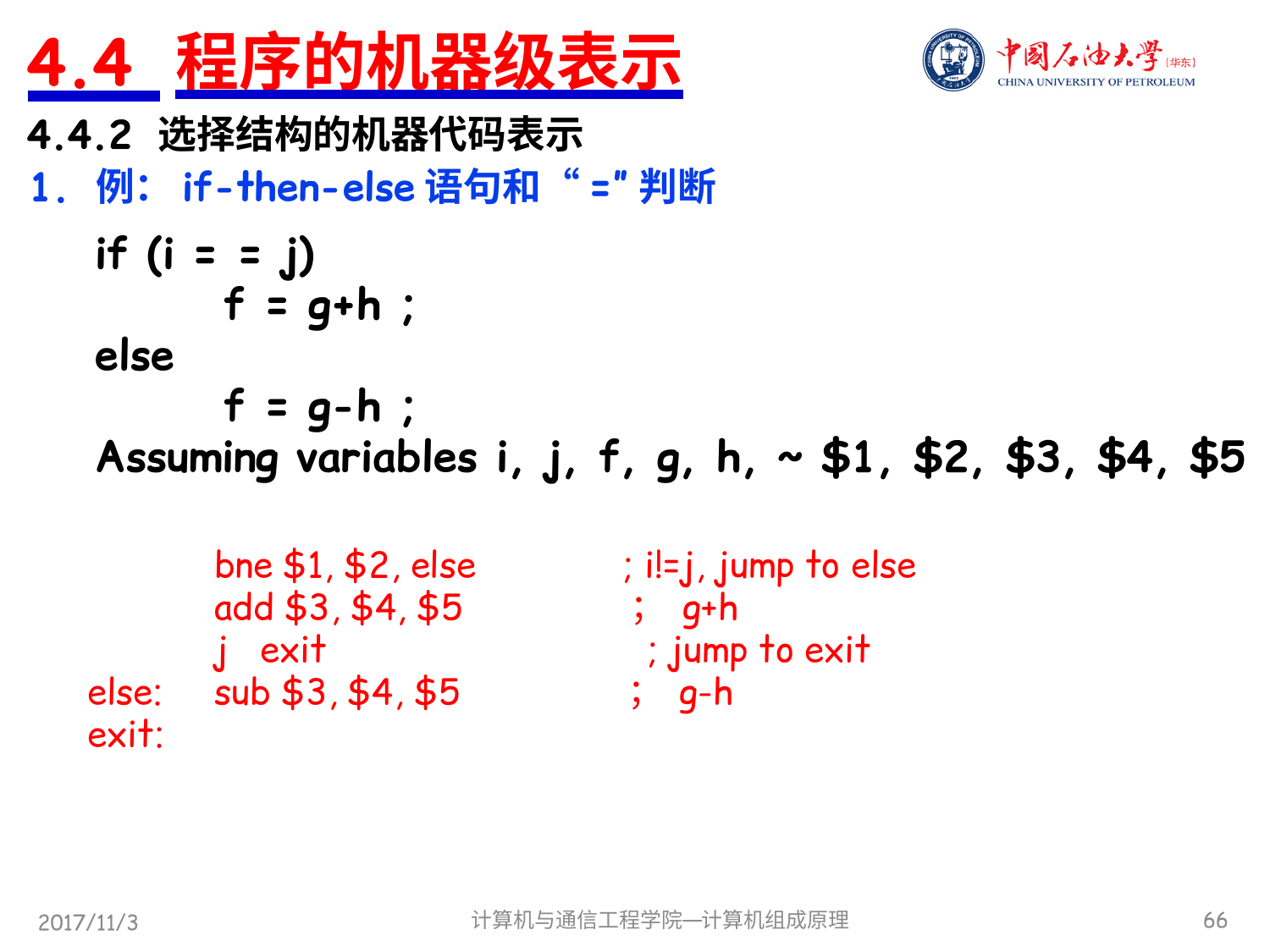

# 4.4 程序的机器级表示
4.4.2 选择结构的机器代码表示

1. 例：if-then-else语句和“=”判断
if (i = = j)
       f = g+h ;
else
       f = g-h ;
Assuming variables i, j, f, g, h, ~ $1, $2, $3, $4, $5
	bne $1, $2, else              ; i!=j, jump to else
	add $3, $4, $5               ； g+h
	j   exit			     ; jump to exit
else:	sub $3, $4, $5               ； g-h
exit:
计算机与通信工程学院—计算机组成原理
66
2017/11/3